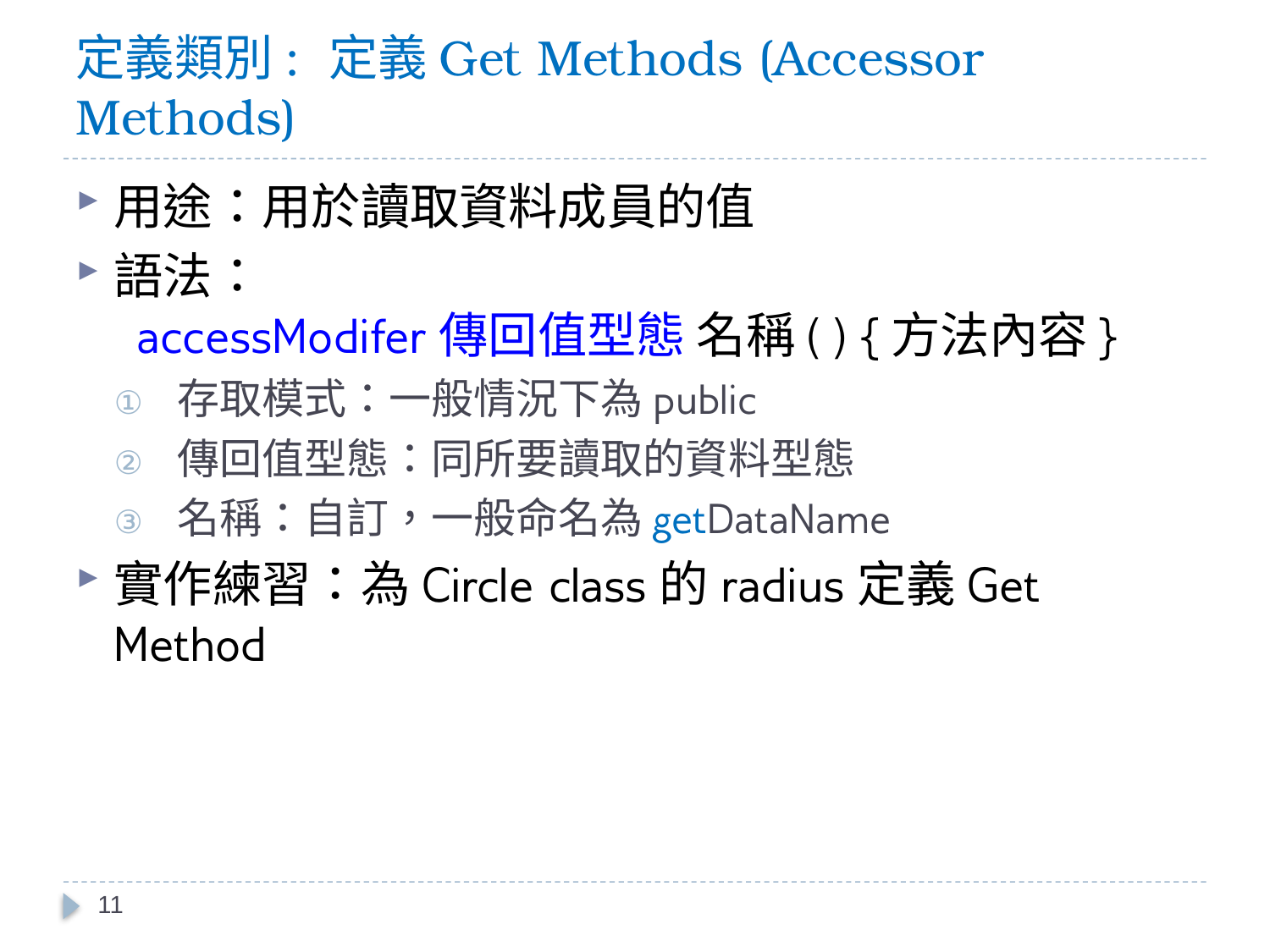

# 定義類別: 定義Get Methods (Accessor Methods)
用途：用於讀取資料成員的值
語法：
 accessModifer傳回值型態 名稱( ) {方法內容}
存取模式：一般情況下為public
傳回值型態：同所要讀取的資料型態
名稱：自訂，一般命名為getDataName
實作練習：為Circle class的radius定義Get Method

11